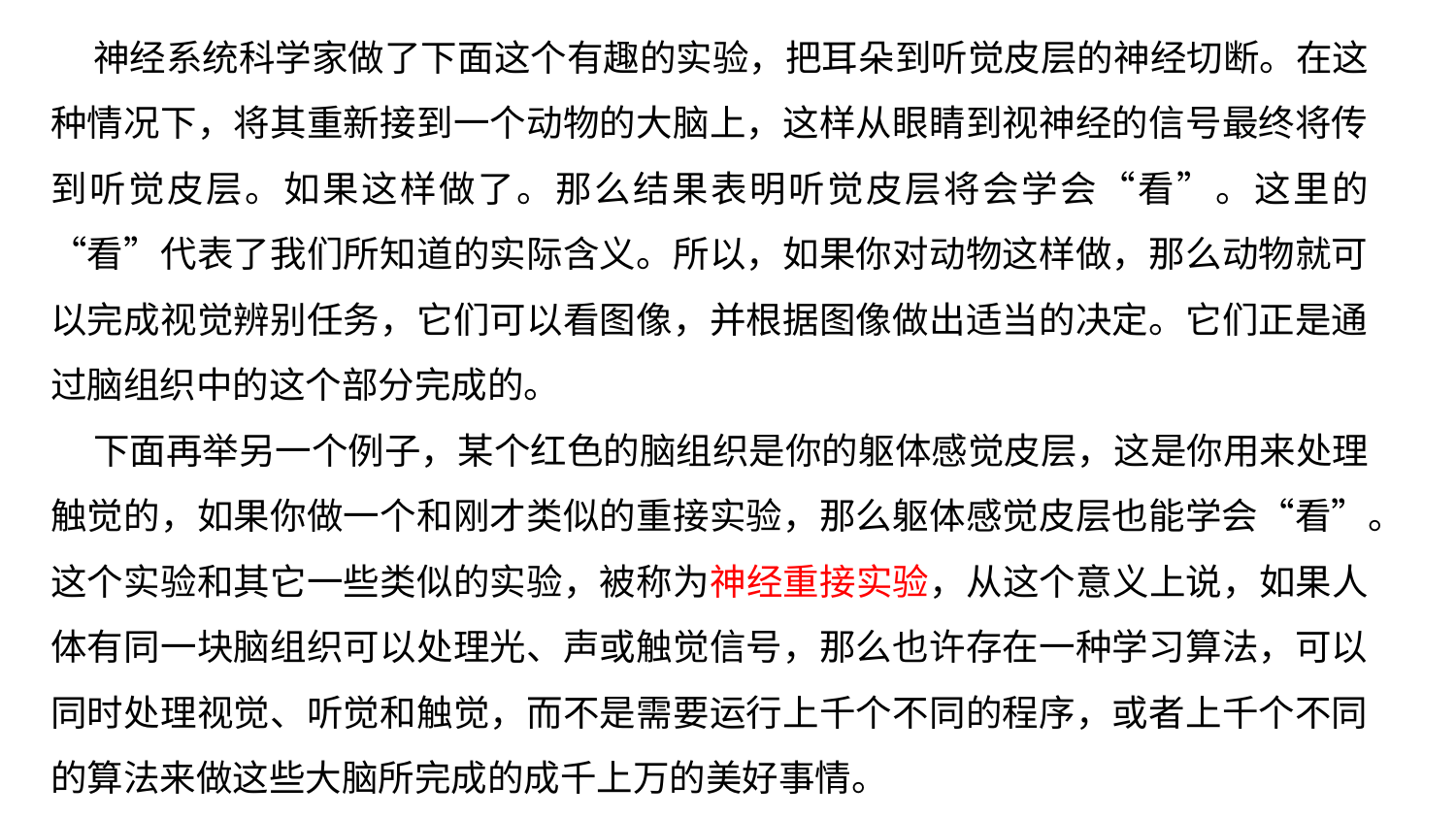

神经系统科学家做了下面这个有趣的实验，把耳朵到听觉皮层的神经切断。在这种情况下，将其重新接到一个动物的大脑上，这样从眼睛到视神经的信号最终将传到听觉皮层。如果这样做了。那么结果表明听觉皮层将会学会“看”。这里的“看”代表了我们所知道的实际含义。所以，如果你对动物这样做，那么动物就可以完成视觉辨别任务，它们可以看图像，并根据图像做出适当的决定。它们正是通过脑组织中的这个部分完成的。
下面再举另一个例子，某个红色的脑组织是你的躯体感觉皮层，这是你用来处理触觉的，如果你做一个和刚才类似的重接实验，那么躯体感觉皮层也能学会“看”。这个实验和其它一些类似的实验，被称为神经重接实验，从这个意义上说，如果人体有同一块脑组织可以处理光、声或触觉信号，那么也许存在一种学习算法，可以同时处理视觉、听觉和触觉，而不是需要运行上千个不同的程序，或者上千个不同的算法来做这些大脑所完成的成千上万的美好事情。